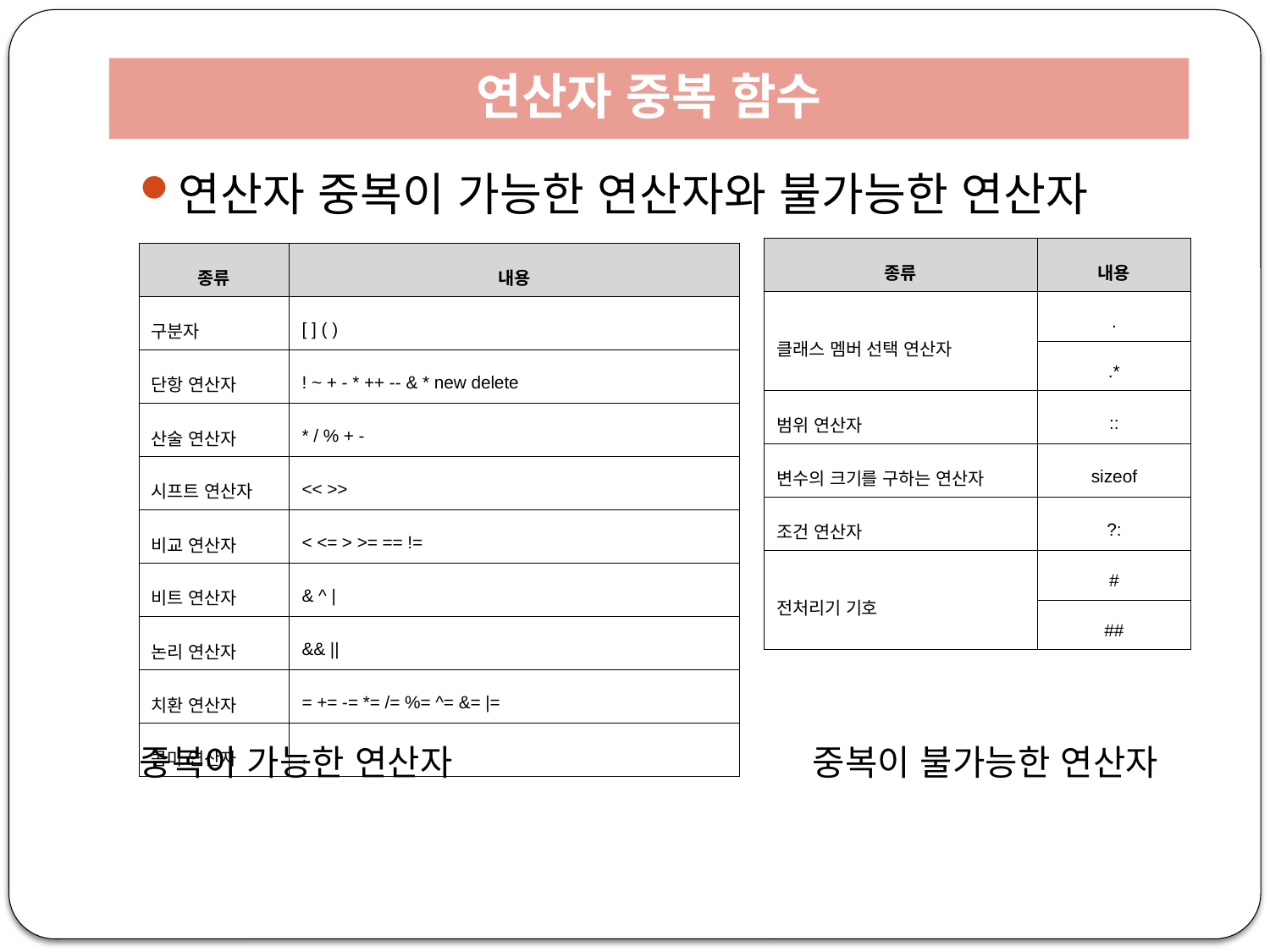

# 연산자 중복 함수
연산자 중복이 가능한 연산자와 불가능한 연산자

중복이 가능한 연산자			중복이 불가능한 연산자

| 종류 | 내용 |
| --- | --- |
| 클래스 멤버 선택 연산자 | . |
|  | .\* |
| 범위 연산자 | :: |
| 변수의 크기를 구하는 연산자 | sizeof |
| 조건 연산자 | ?: |
| 전처리기 기호 | # |
|  | ## |
| 종류 | 내용 |
| --- | --- |
| 구분자 | [ ] ( ) |
| 단항 연산자 | ! ~ + - \* ++ -- & \* new delete |
| 산술 연산자 | \* / % + - |
| 시프트 연산자 | << >> |
| 비교 연산자 | < <= > >= == != |
| 비트 연산자 | & ^ | |
| 논리 연산자 | && || |
| 치환 연산자 | = += -= \*= /= %= ^= &= |= |
| 콤마 연산자 | , |